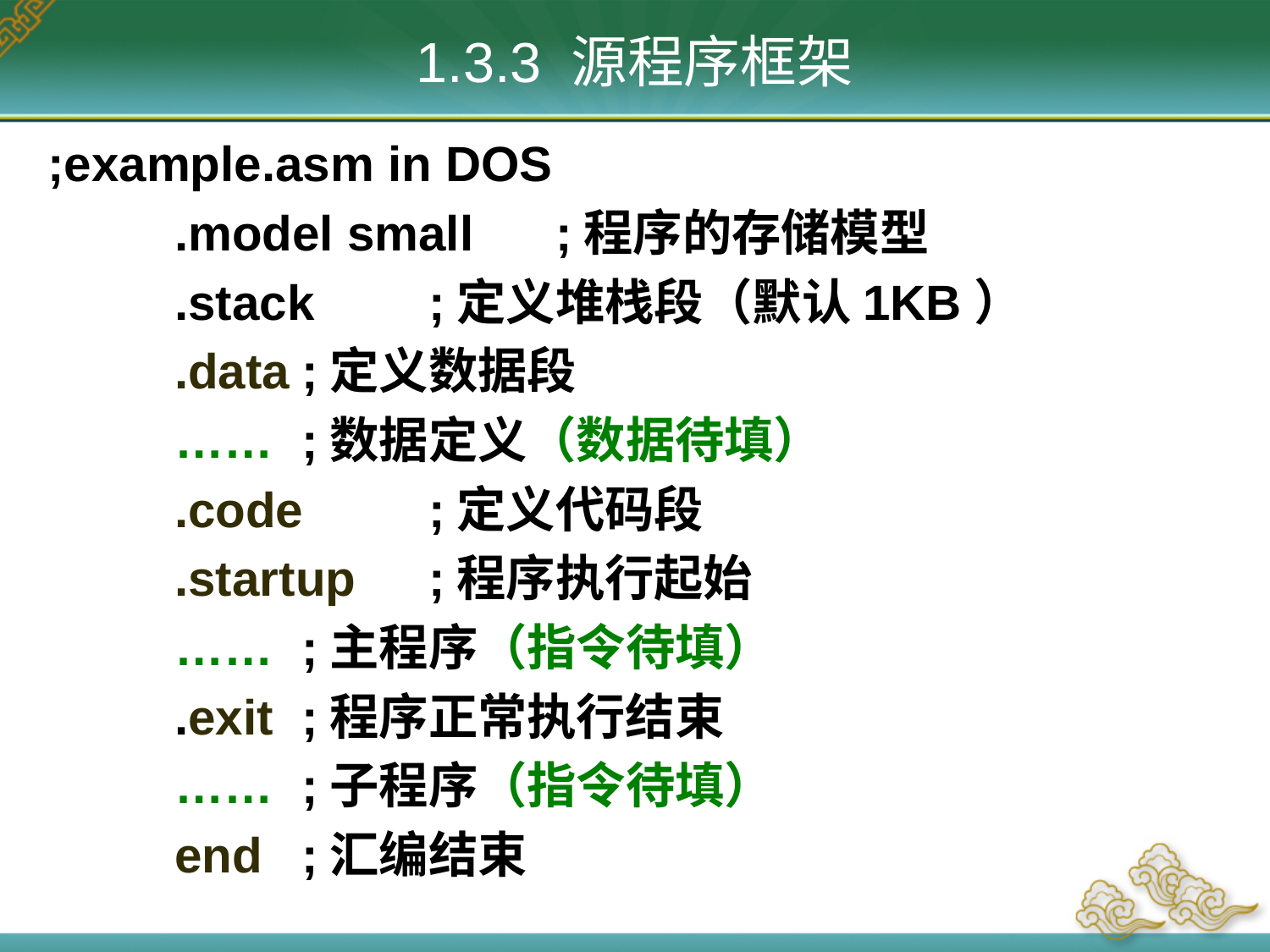

1.3.3 源程序框架
;example.asm in DOS
	.model small	;程序的存储模型
	.stack	;定义堆栈段（默认1KB）
	.data	;定义数据段
	……	;数据定义（数据待填）
	.code	;定义代码段
	.startup	;程序执行起始
	……	;主程序（指令待填）
	.exit	;程序正常执行结束
	……	;子程序（指令待填）
	end	;汇编结束